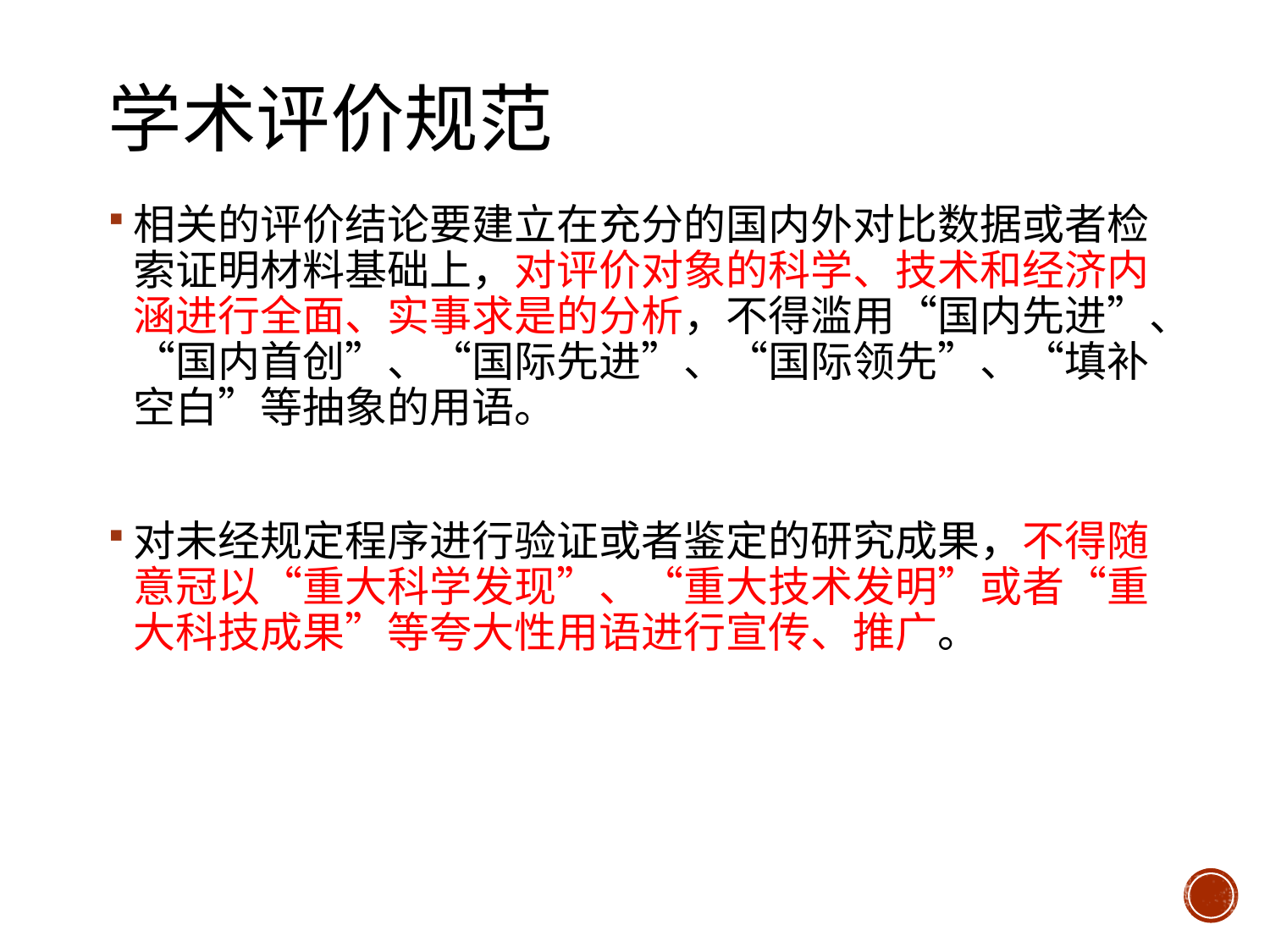

# 学术评价规范
相关的评价结论要建立在充分的国内外对比数据或者检索证明材料基础上，对评价对象的科学、技术和经济内涵进行全面、实事求是的分析，不得滥用“国内先进”、“国内首创”、“国际先进”、“国际领先”、“填补空白”等抽象的用语。

对未经规定程序进行验证或者鉴定的研究成果，不得随意冠以“重大科学发现”、“重大技术发明”或者“重大科技成果”等夸大性用语进行宣传、推广。